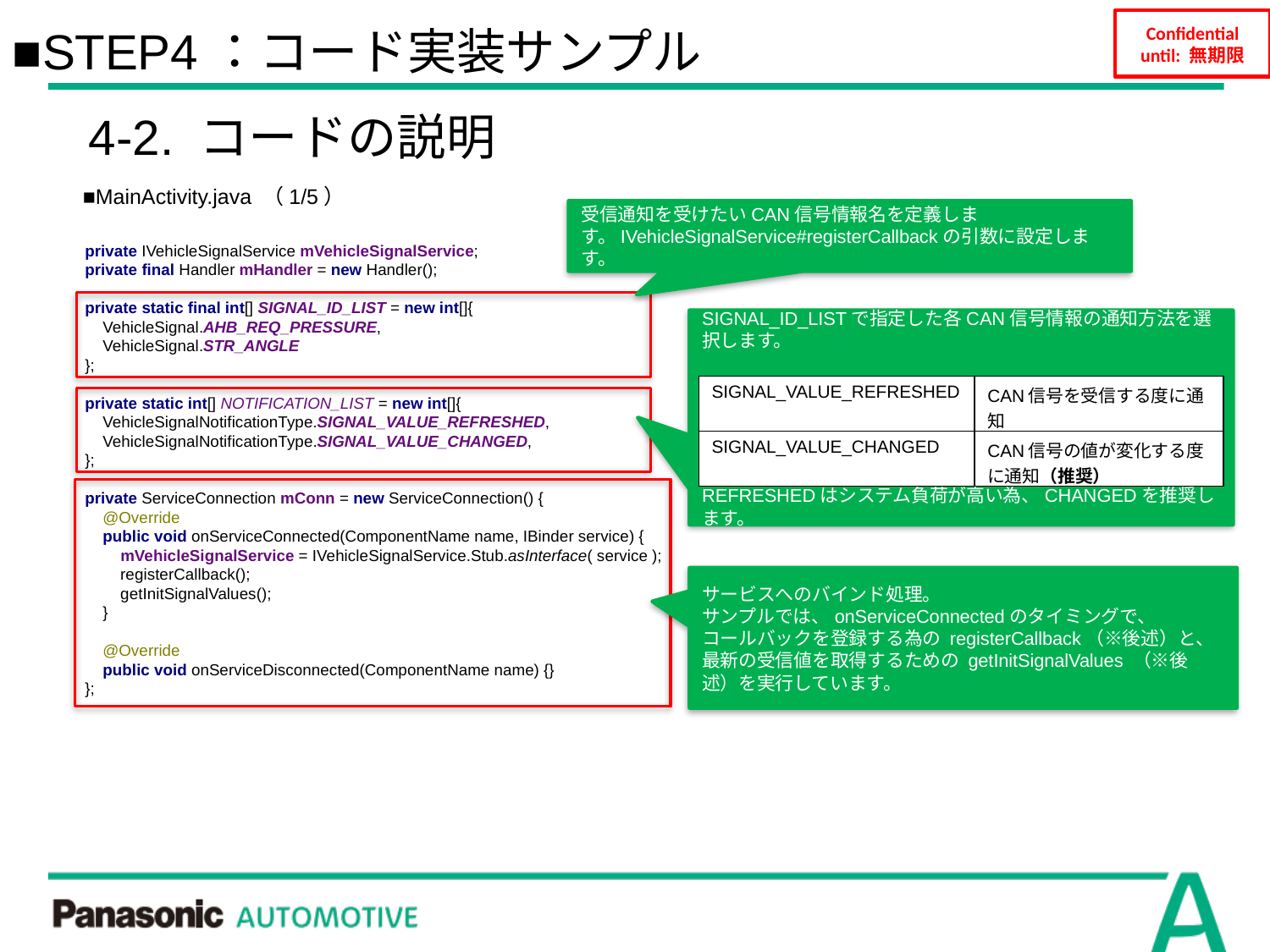

■STEP4：コード実装サンプル
4-2. コードの説明
■MainActivity.java （1/5）
受信通知を受けたいCAN信号情報名を定義します。IVehicleSignalService#registerCallbackの引数に設定します。
private IVehicleSignalService mVehicleSignalService;
private final Handler mHandler = new Handler();
private static final int[] SIGNAL_ID_LIST = new int[]{
    VehicleSignal.AHB_REQ_PRESSURE,
    VehicleSignal.STR_ANGLE
};
private static int[] NOTIFICATION_LIST = new int[]{
    VehicleSignalNotificationType.SIGNAL_VALUE_REFRESHED,
    VehicleSignalNotificationType.SIGNAL_VALUE_CHANGED,
};
private ServiceConnection mConn = new ServiceConnection() {
    @Override
    public void onServiceConnected(ComponentName name, IBinder service) {
        mVehicleSignalService = IVehicleSignalService.Stub.asInterface( service );
        registerCallback();
        getInitSignalValues();
    }
    @Override
    public void onServiceDisconnected(ComponentName name) {}
};

SIGNAL_ID_LISTで指定した各CAN信号情報の通知方法を選択します。

IVehicleSignalService#registerCallbackの引数に設定します。
REFRESHEDはシステム負荷が高い為、CHANGEDを推奨します。
| SIGNAL\_VALUE\_REFRESHED | CAN信号を受信する度に通知 |
| --- | --- |
| SIGNAL\_VALUE\_CHANGED | CAN信号の値が変化する度に通知（推奨） |

サービスへのバインド処理。
サンプルでは、onServiceConnectedのタイミングで、
コールバックを登録する為の registerCallback（※後述）と、
最新の受信値を取得するための getInitSignalValues （※後述）を実行しています。